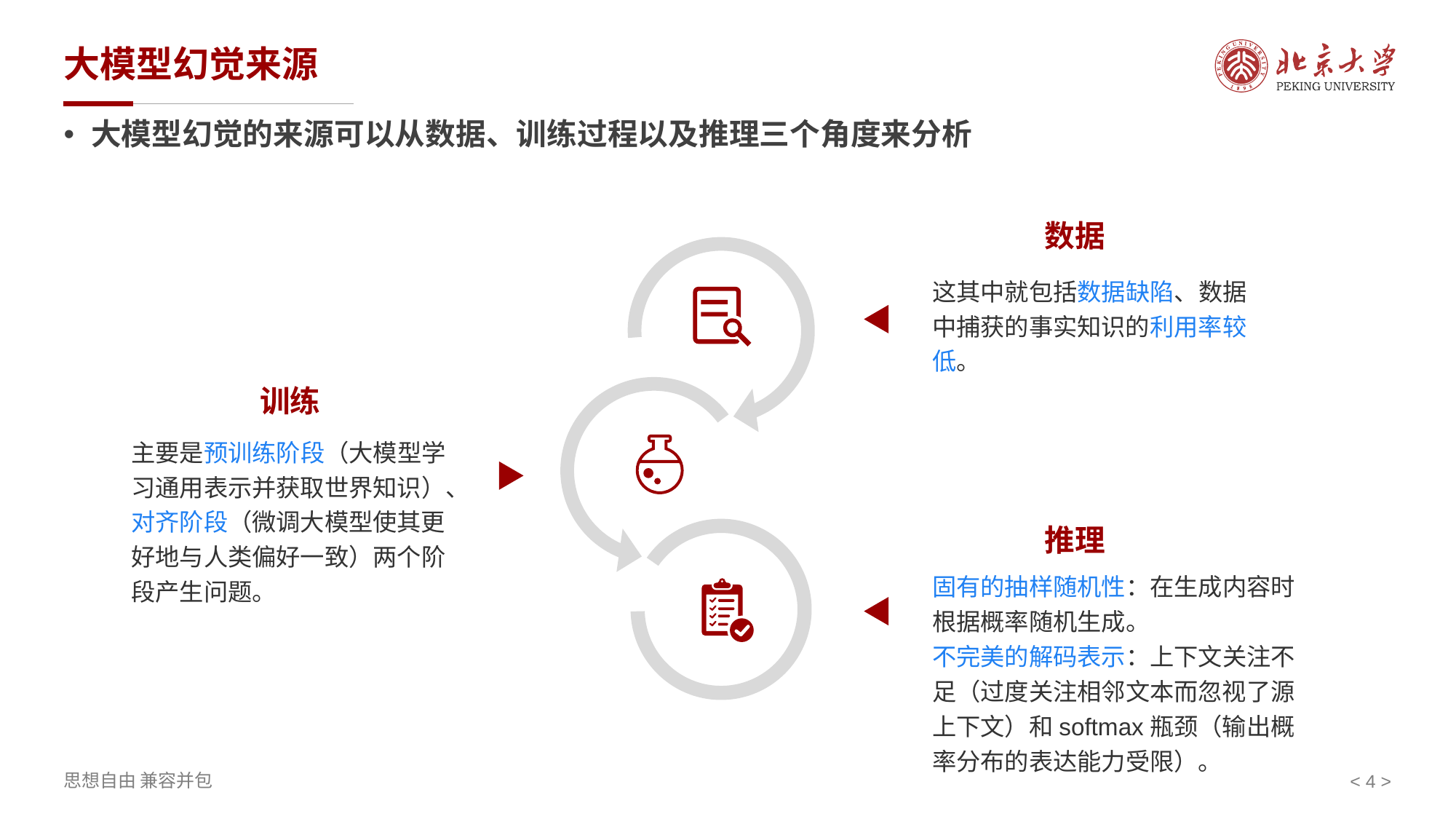

# 大模型幻觉来源
大模型幻觉的来源可以从数据、训练过程以及推理三个角度来分析
数据

这其中就包括数据缺陷、数据中捕获的事实知识的利用率较低。

训练
主要是预训练阶段（大模型学习通用表示并获取世界知识）、对齐阶段（微调大模型使其更好地与人类偏好一致）两个阶段产生问题。

推理
固有的抽样随机性：在生成内容时根据概率随机生成。
不完美的解码表示：上下文关注不足（过度关注相邻文本而忽视了源上下文）和softmax瓶颈（输出概率分布的表达能力受限）。

< 4 >